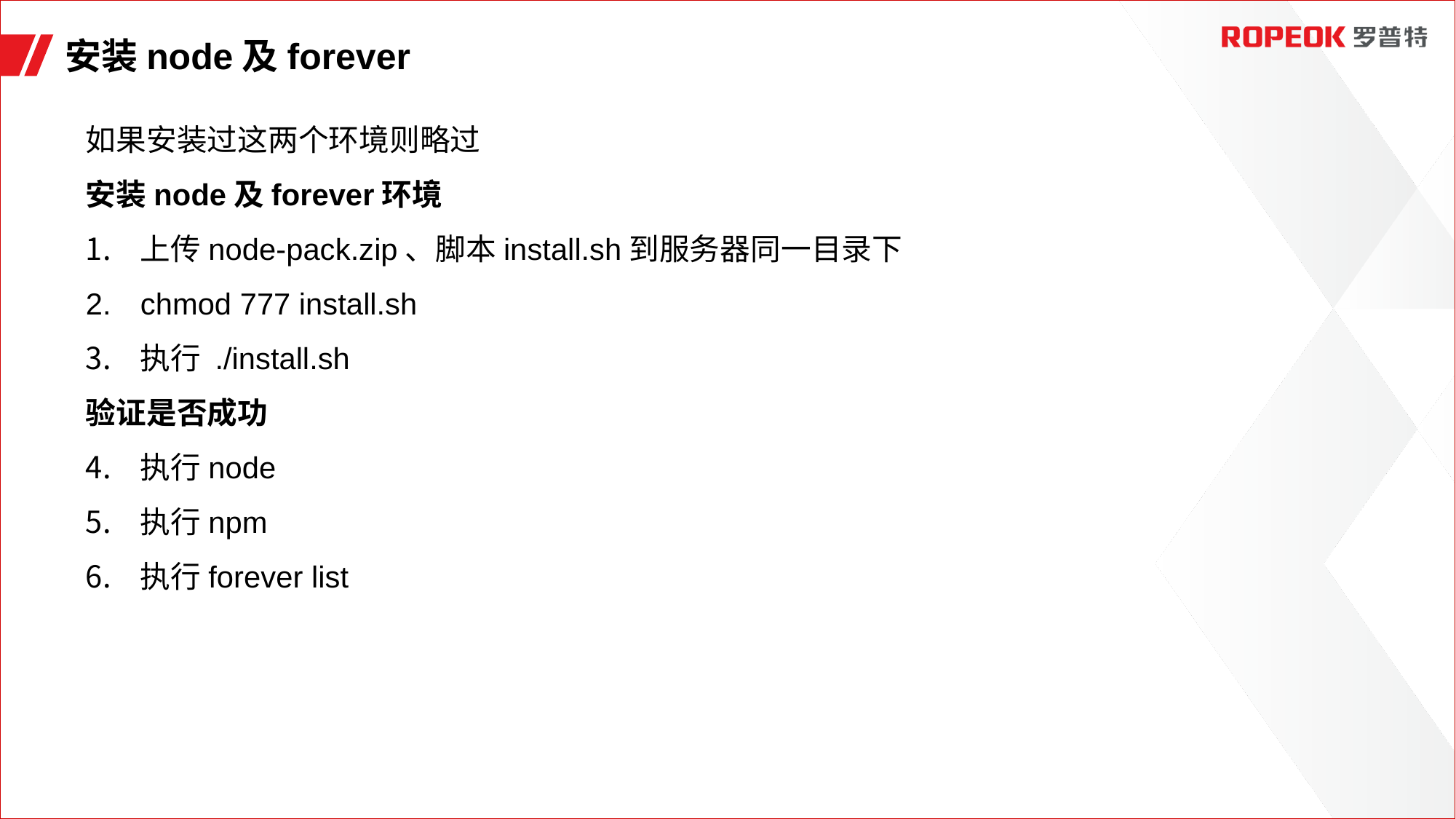

安装node及forever

如果安装过这两个环境则略过
安装node及forever环境
上传node-pack.zip、脚本install.sh到服务器同一目录下
chmod 777 install.sh
执行 ./install.sh
验证是否成功
执行node
执行npm
执行forever list